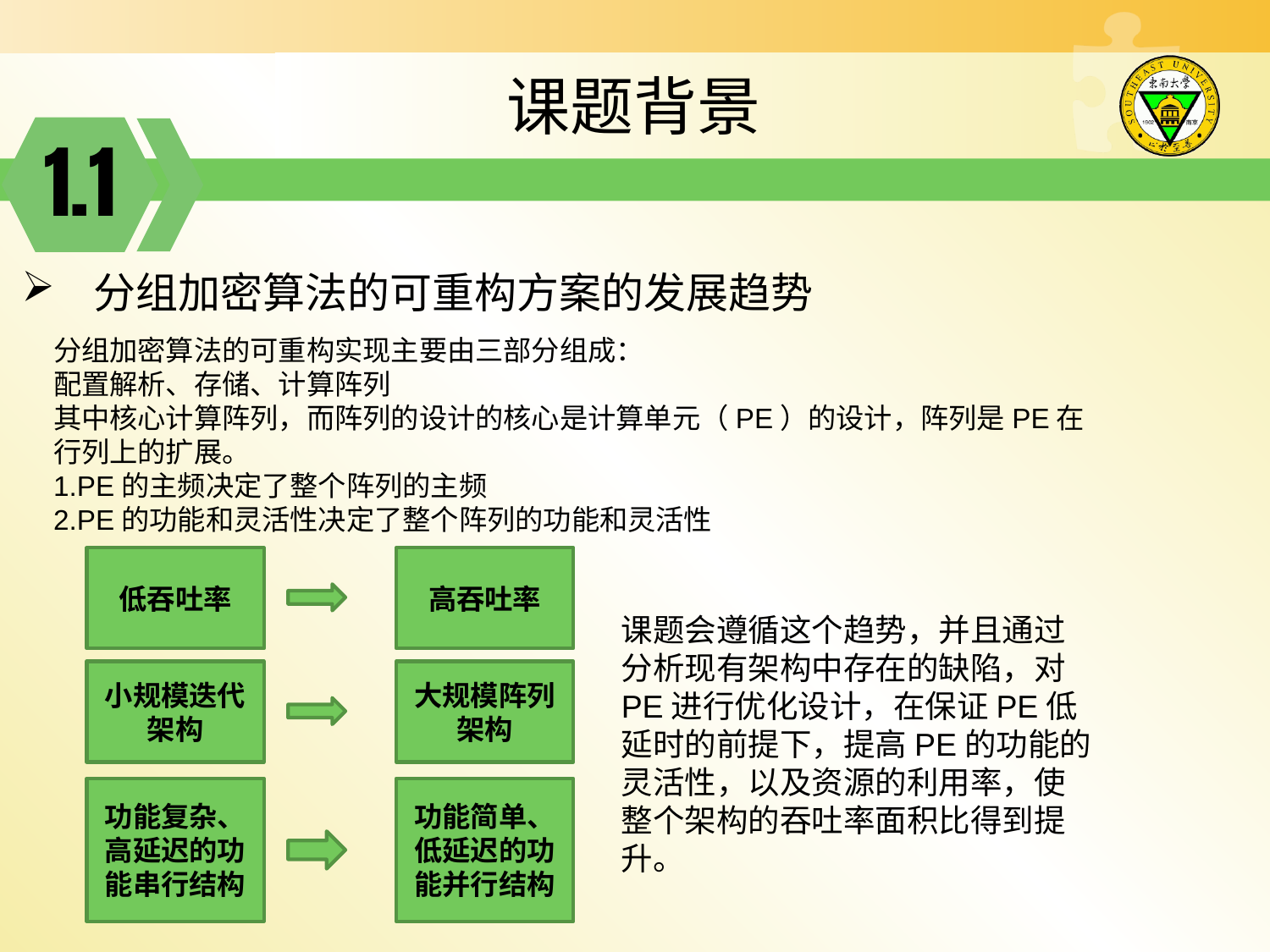

课题背景
1.1

分组加密算法的可重构方案的发展趋势
分组加密算法的可重构实现主要由三部分组成：
配置解析、存储、计算阵列
其中核心计算阵列，而阵列的设计的核心是计算单元（PE）的设计，阵列是PE在行列上的扩展。
1.PE的主频决定了整个阵列的主频
2.PE的功能和灵活性决定了整个阵列的功能和灵活性
低吞吐率
高吞吐率

课题会遵循这个趋势，并且通过分析现有架构中存在的缺陷，对PE进行优化设计，在保证PE低延时的前提下，提高PE的功能的灵活性，以及资源的利用率，使整个架构的吞吐率面积比得到提升。
小规模迭代架构
大规模阵列架构

功能复杂、高延迟的功能串行结构
功能简单、低延迟的功能并行结构